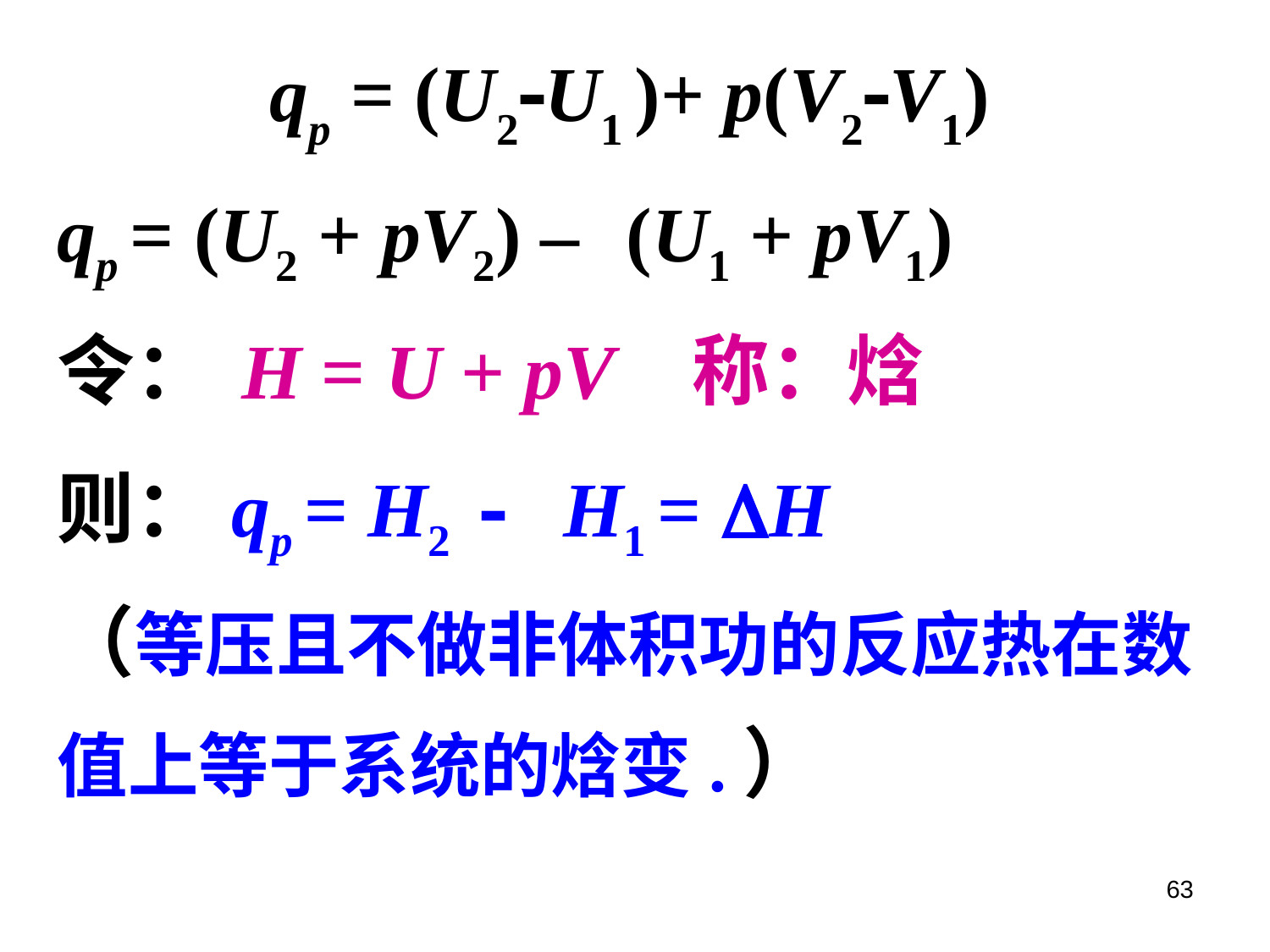

qp = (U2−U1 )+ p(V2−V1)
qp = (U2 + pV2) – (U1 + pV1)
令： H = U + pV   称：焓
则：qp = H2 - H1 = ΔH
（等压且不做非体积功的反应热在数值上等于系统的焓变.）
63